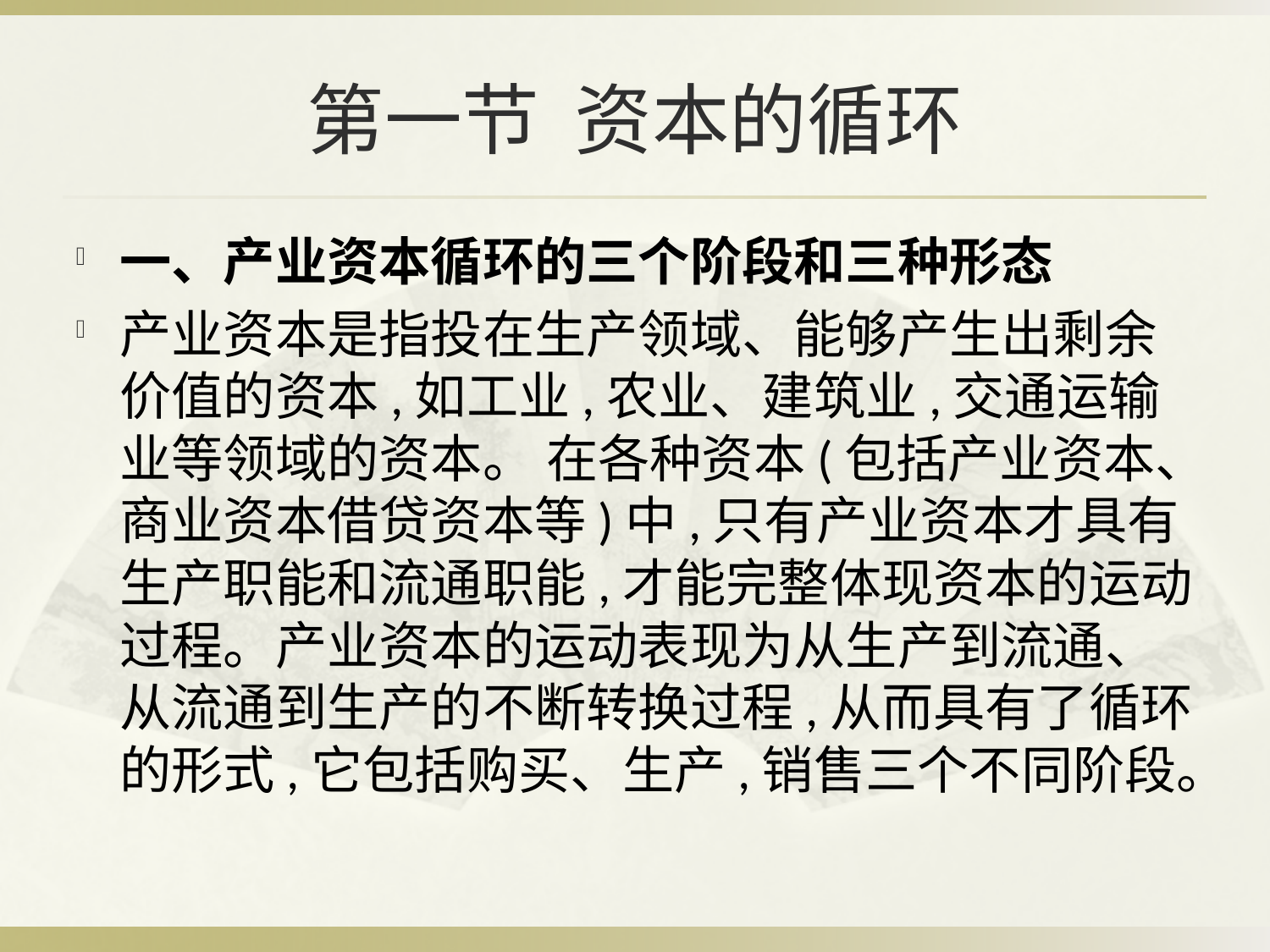

# 第一节  资本的循环
一、产业资本循环的三个阶段和三种形态
产业资本是指投在生产领域、能够产生出剩余价值的资本,如工业,农业、建筑业,交通运输业等领域的资本。 在各种资本(包括产业资本、商业资本借贷资本等)中,只有产业资本才具有生产职能和流通职能,才能完整体现资本的运动过程。产业资本的运动表现为从生产到流通、从流通到生产的不断转换过程,从而具有了循环的形式,它包括购买、生产,销售三个不同阶段。